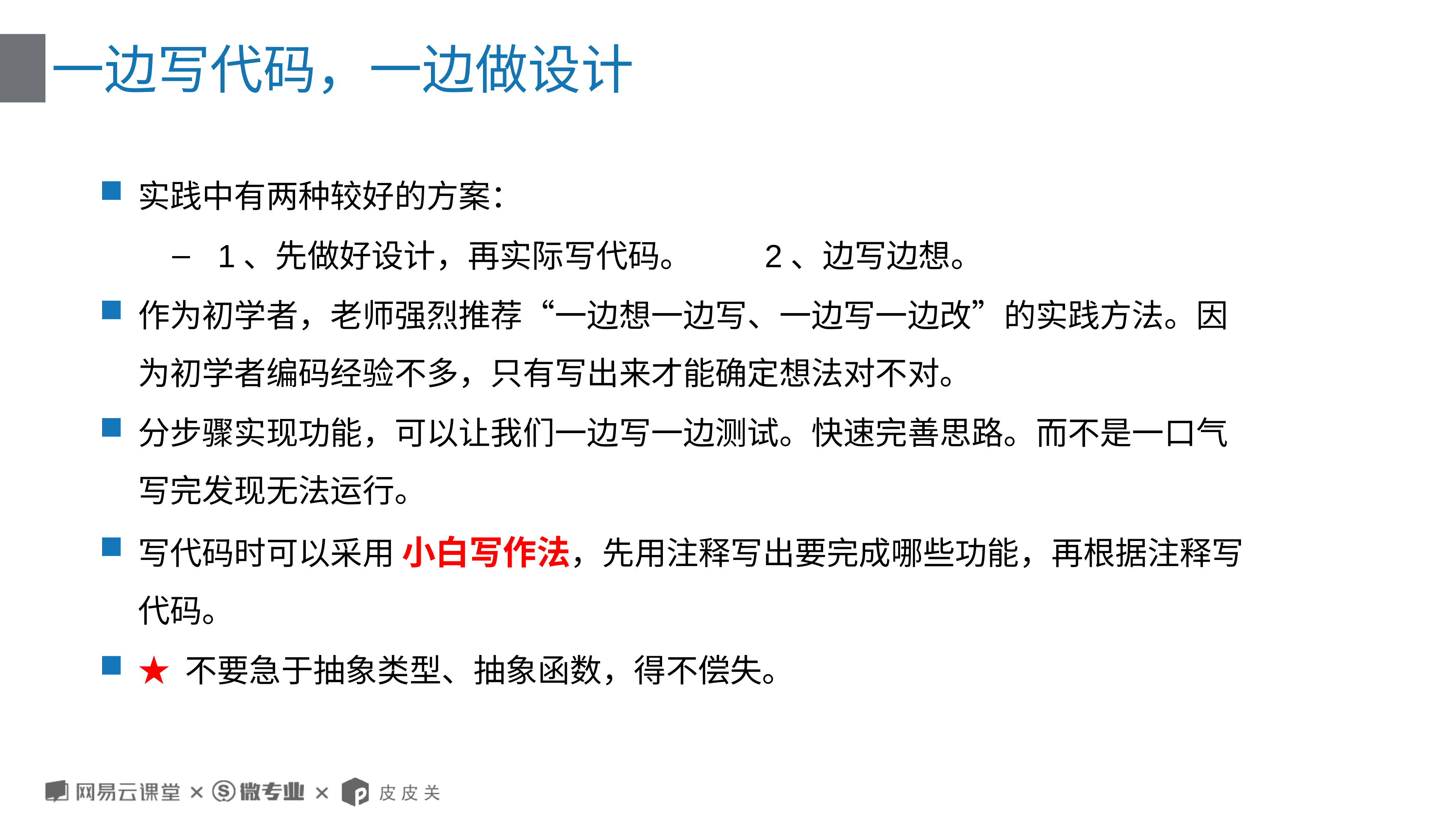

# 一边写代码，一边做设计
实践中有两种较好的方案：
1、先做好设计，再实际写代码。         2、边写边想。
作为初学者，老师强烈推荐“一边想一边写、一边写一边改”的实践方法。因为初学者编码经验不多，只有写出来才能确定想法对不对。
分步骤实现功能，可以让我们一边写一边测试。快速完善思路。而不是一口气写完发现无法运行。
写代码时可以采用 小白写作法，先用注释写出要完成哪些功能，再根据注释写代码。
★ 不要急于抽象类型、抽象函数，得不偿失。